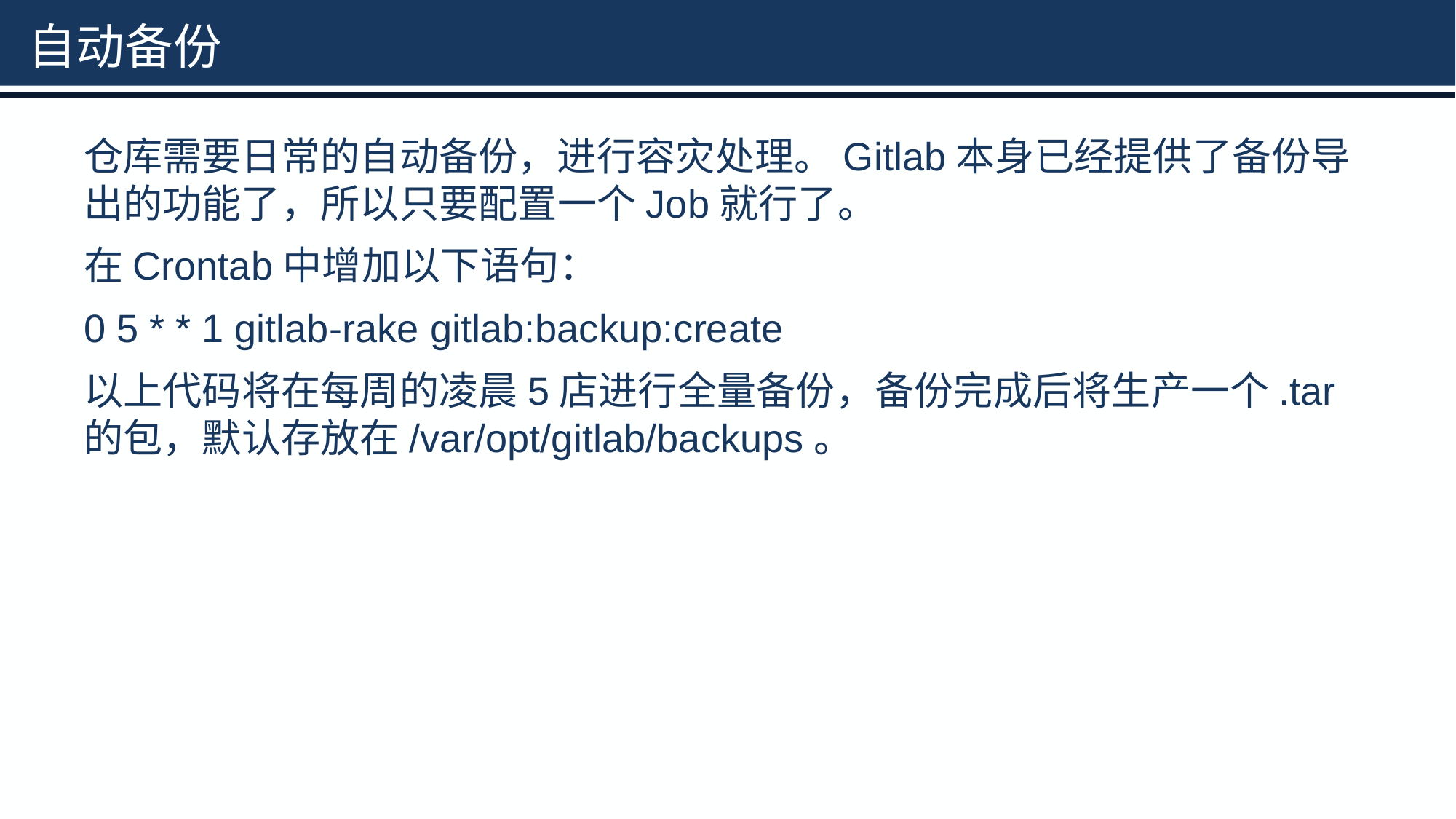

# 自动备份
仓库需要日常的自动备份，进行容灾处理。Gitlab本身已经提供了备份导出的功能了，所以只要配置一个Job就行了。
在Crontab中增加以下语句：
0 5 * * 1 gitlab-rake gitlab:backup:create
以上代码将在每周的凌晨5店进行全量备份，备份完成后将生产一个.tar的包，默认存放在/var/opt/gitlab/backups。